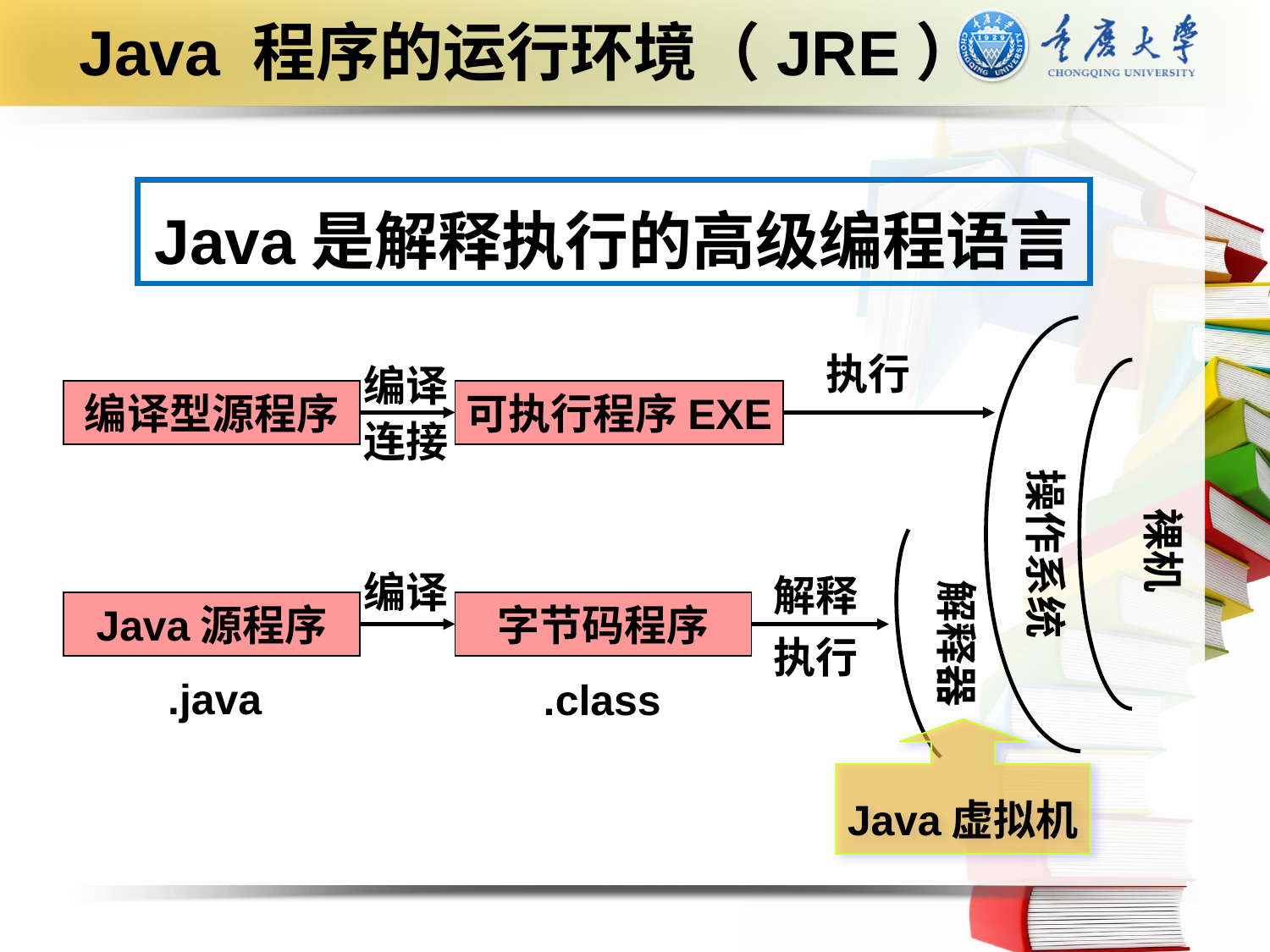

# Java 程序的运行环境（JRE）
Java是解释执行的高级编程语言

执行
编译
连接

编译型源程序
可执行程序EXE

操作系统
裸机

解释
执行
编译
解释器
Java源程序
字节码程序

.java
.class
Java虚拟机
12